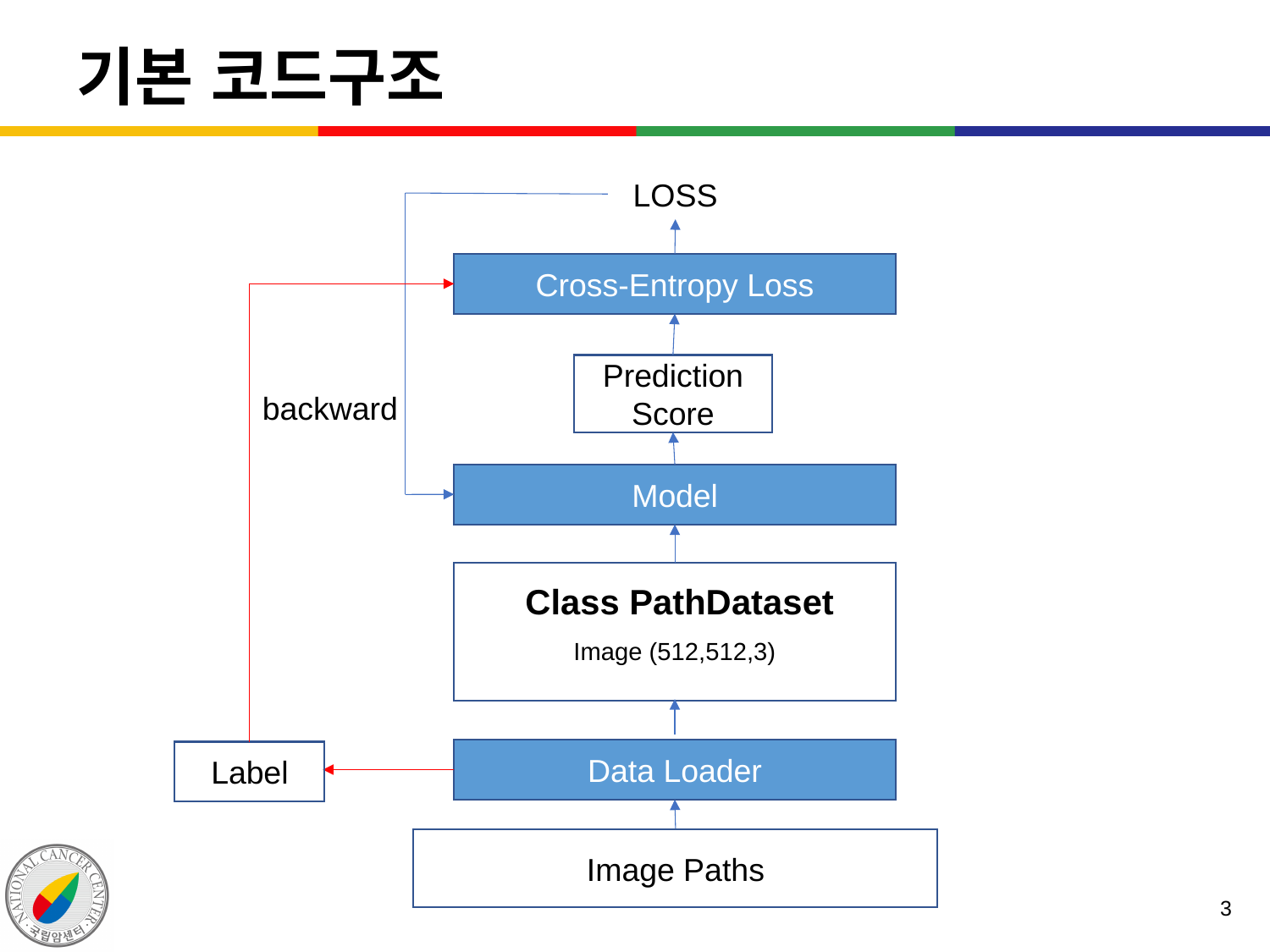

# 기본 코드구조
LOSS
Cross-Entropy Loss
Prediction Score
backward
Model

Image (512,512,3)
Class PathDataset
Data Loader
Label
Image Paths
3